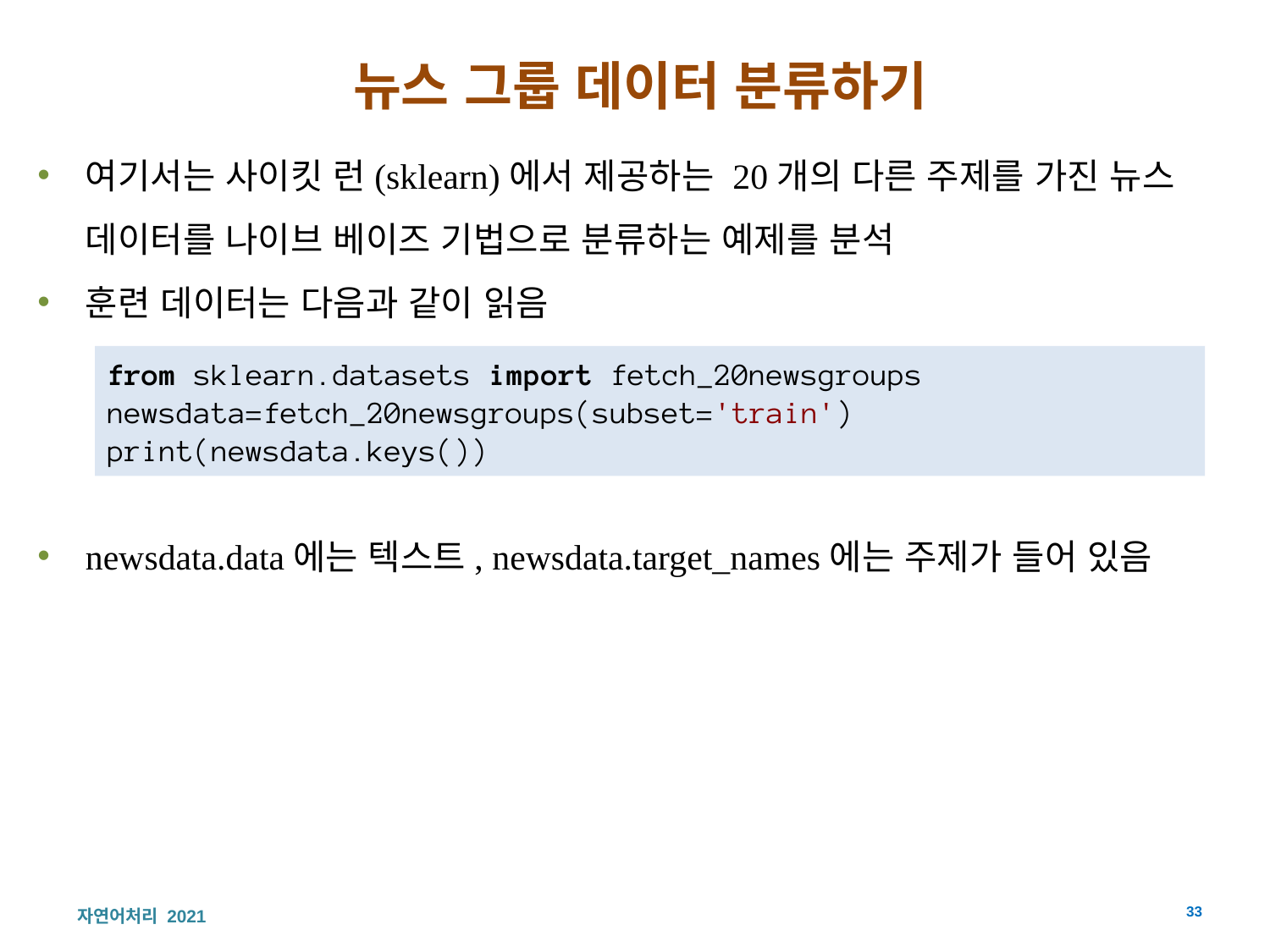

# 뉴스 그룹 데이터 분류하기
여기서는 사이킷 런(sklearn)에서 제공하는 20개의 다른 주제를 가진 뉴스 데이터를 나이브 베이즈 기법으로 분류하는 예제를 분석
훈련 데이터는 다음과 같이 읽음

newsdata.data에는 텍스트, newsdata.target_names에는 주제가 들어 있음

from sklearn.datasets import fetch_20newsgroups newsdata=fetch_20newsgroups(subset='train') print(newsdata.keys())